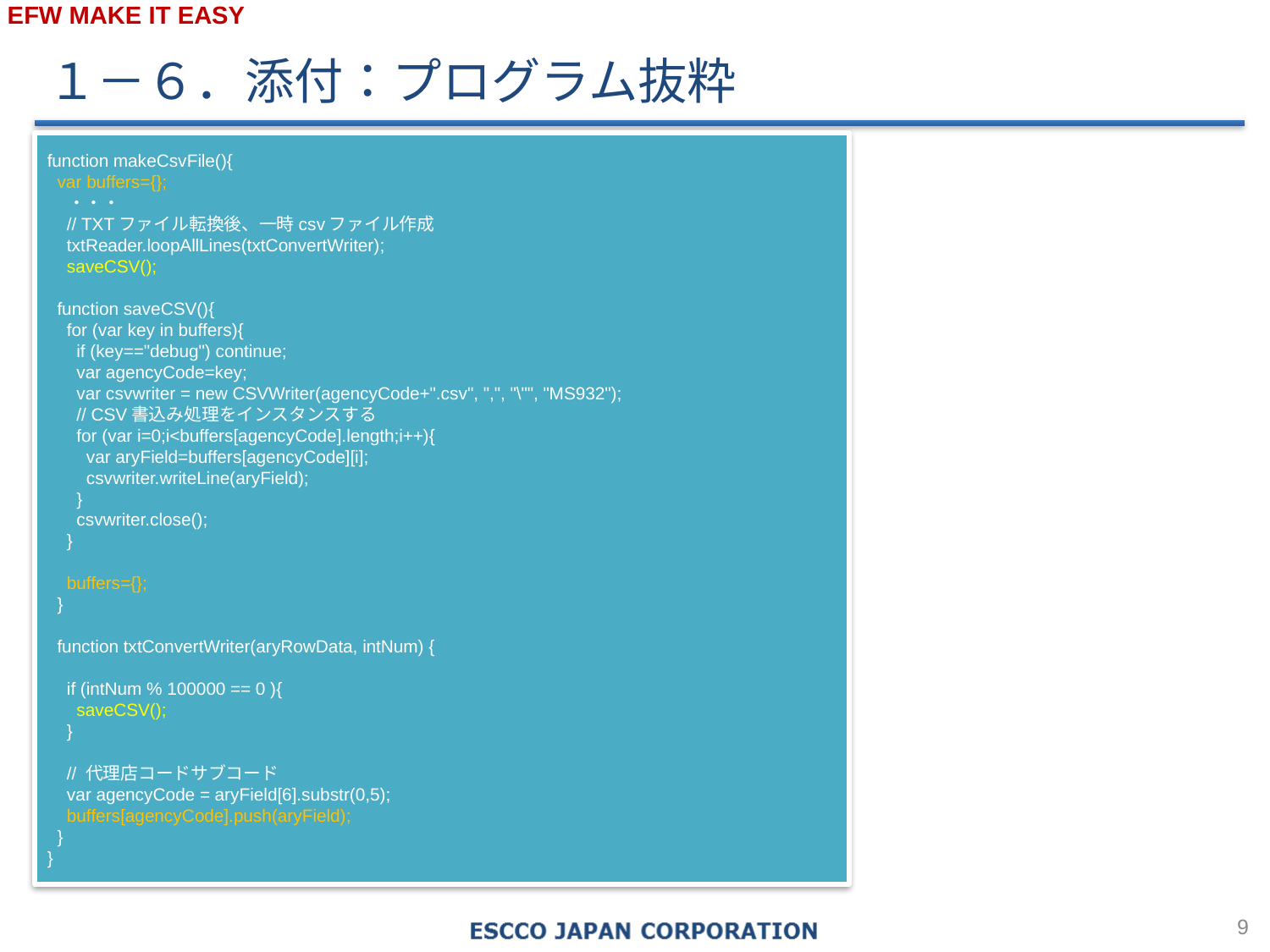

１－６．添付：プログラム抜粋
function makeCsvFile(){
  var buffers={};
    ・・・
    // TXTファイル転換後、一時csvファイル作成
    txtReader.loopAllLines(txtConvertWriter);
    saveCSV();

  function saveCSV(){
    for (var key in buffers){
      if (key=="debug") continue;
      var agencyCode=key;
      var csvwriter = new CSVWriter(agencyCode+".csv", ",", "\"", "MS932");
      // CSV書込み処理をインスタンスする
      for (var i=0;i<buffers[agencyCode].length;i++){
        var aryField=buffers[agencyCode][i];
        csvwriter.writeLine(aryField);
      }
      csvwriter.close();
    }

    buffers={};
  }

  function txtConvertWriter(aryRowData, intNum) {

    if (intNum % 100000 == 0 ){
      saveCSV();
    }

    // 代理店コードサブコード
    var agencyCode = aryField[6].substr(0,5);
    buffers[agencyCode].push(aryField);
  }
}
9